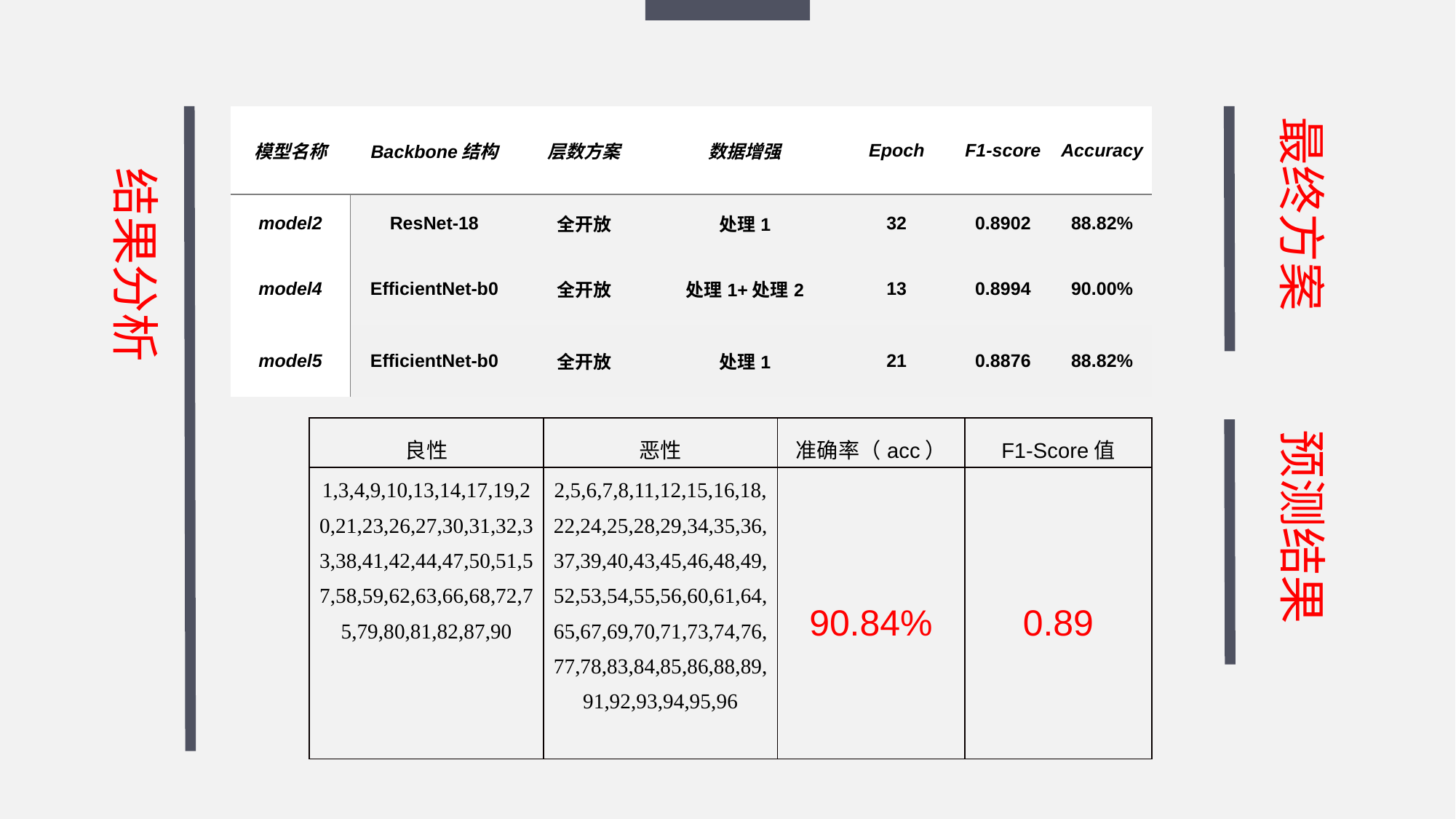

| 模型名称 | Backbone结构 | 层数方案 | 数据增强 | Epoch | F1-score | Accuracy |
| --- | --- | --- | --- | --- | --- | --- |
| model2 | ResNet-18 | 全开放 | 处理1 | 32 | 0.8902 | 88.82% |
| model4 | EfficientNet-b0 | 全开放 | 处理1+处理2 | 13 | 0.8994 | 90.00% |
| model5 | EfficientNet-b0 | 全开放 | 处理1 | 21 | 0.8876 | 88.82% |
最终方案
结果分析
| 良性 | 恶性 | 准确率（acc） | F1-Score值 |
| --- | --- | --- | --- |
| 1,3,4,9,10,13,14,17,19,20,21,23,26,27,30,31,32,33,38,41,42,44,47,50,51,57,58,59,62,63,66,68,72,75,79,80,81,82,87,90 | 2,5,6,7,8,11,12,15,16,18,22,24,25,28,29,34,35,36,37,39,40,43,45,46,48,49,52,53,54,55,56,60,61,64,65,67,69,70,71,73,74,76,77,78,83,84,85,86,88,89,91,92,93,94,95,96 | 90.84% | 0.89 |
预测结果